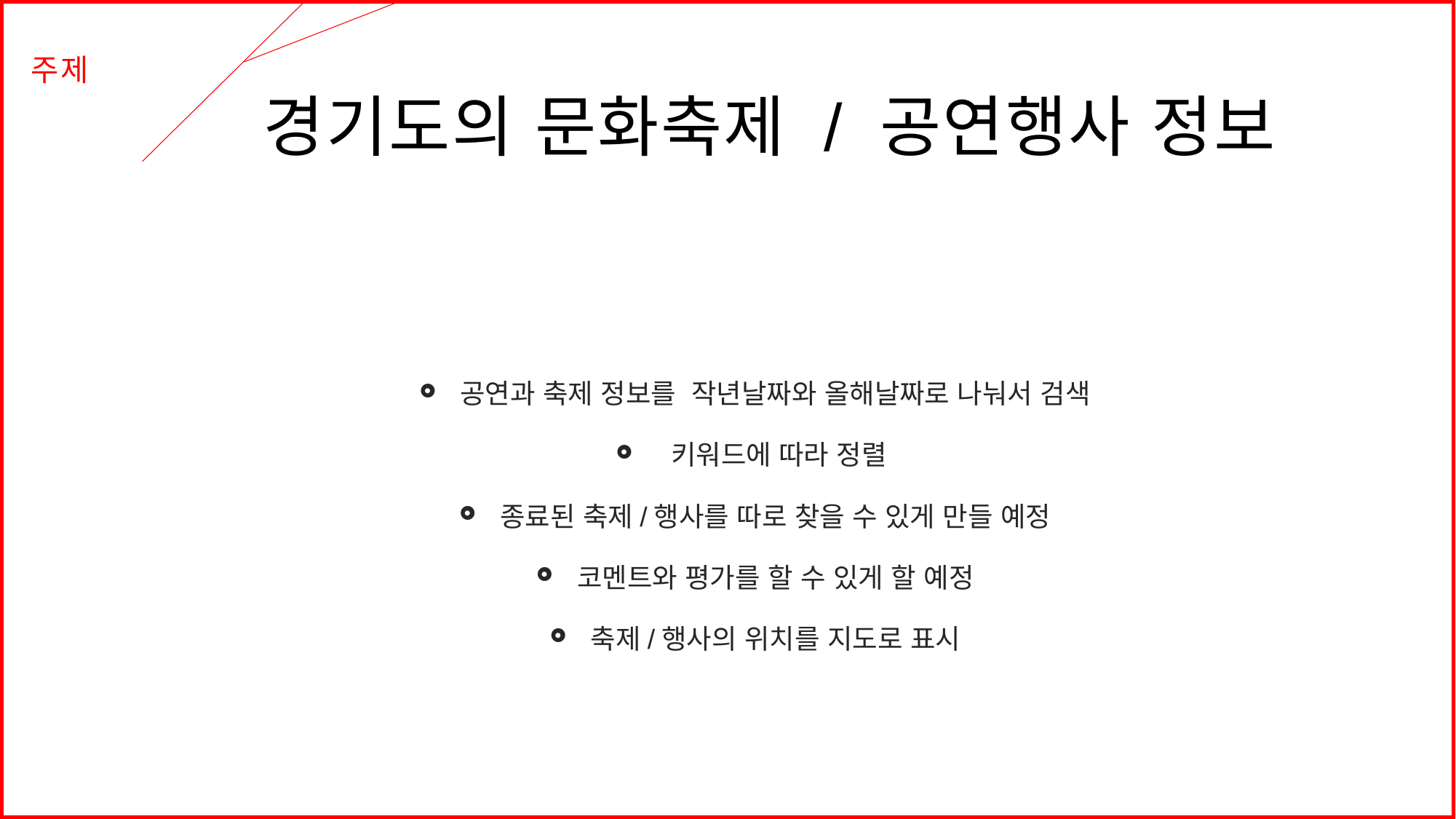

주제
경기도의 문화축제 / 공연행사 정보
공연과 축제 정보를  작년날짜와 올해날짜로 나눠서 검색
 키워드에 따라 정렬
종료된 축제/행사를 따로 찾을 수 있게 만들 예정
코멘트와 평가를 할 수 있게 할 예정
축제/행사의 위치를 지도로 표시